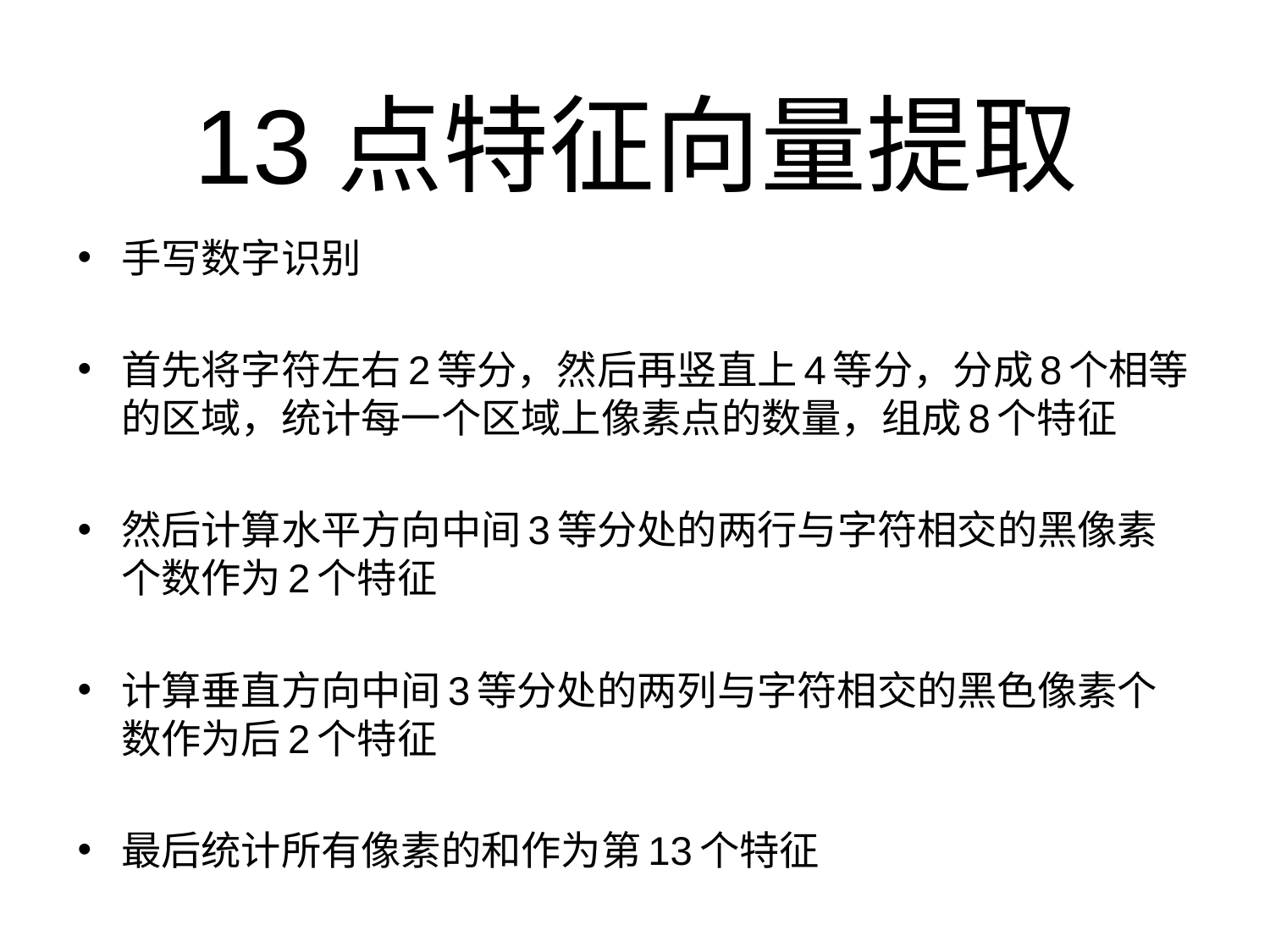

# 13点特征向量提取
手写数字识别

首先将字符左右2等分，然后再竖直上4等分，分成8个相等的区域，统计每一个区域上像素点的数量，组成8个特征

然后计算水平方向中间3等分处的两行与字符相交的黑像素个数作为2个特征

计算垂直方向中间3等分处的两列与字符相交的黑色像素个数作为后2个特征

最后统计所有像素的和作为第13个特征